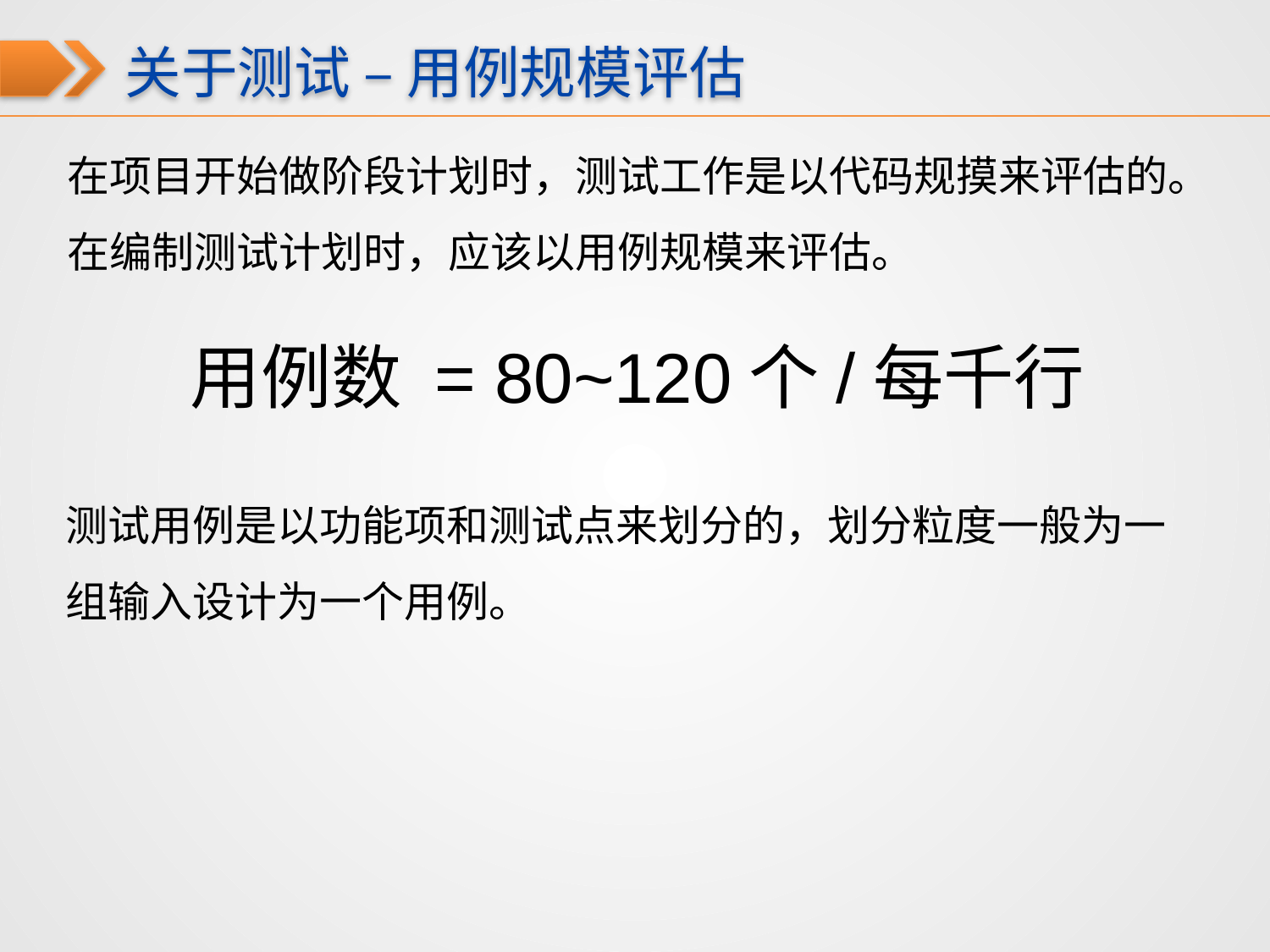

关于测试 – 用例规模评估

在项目开始做阶段计划时，测试工作是以代码规摸来评估的。在编制测试计划时，应该以用例规模来评估。
用例数 = 80~120个/每千行
测试用例是以功能项和测试点来划分的，划分粒度一般为一组输入设计为一个用例。